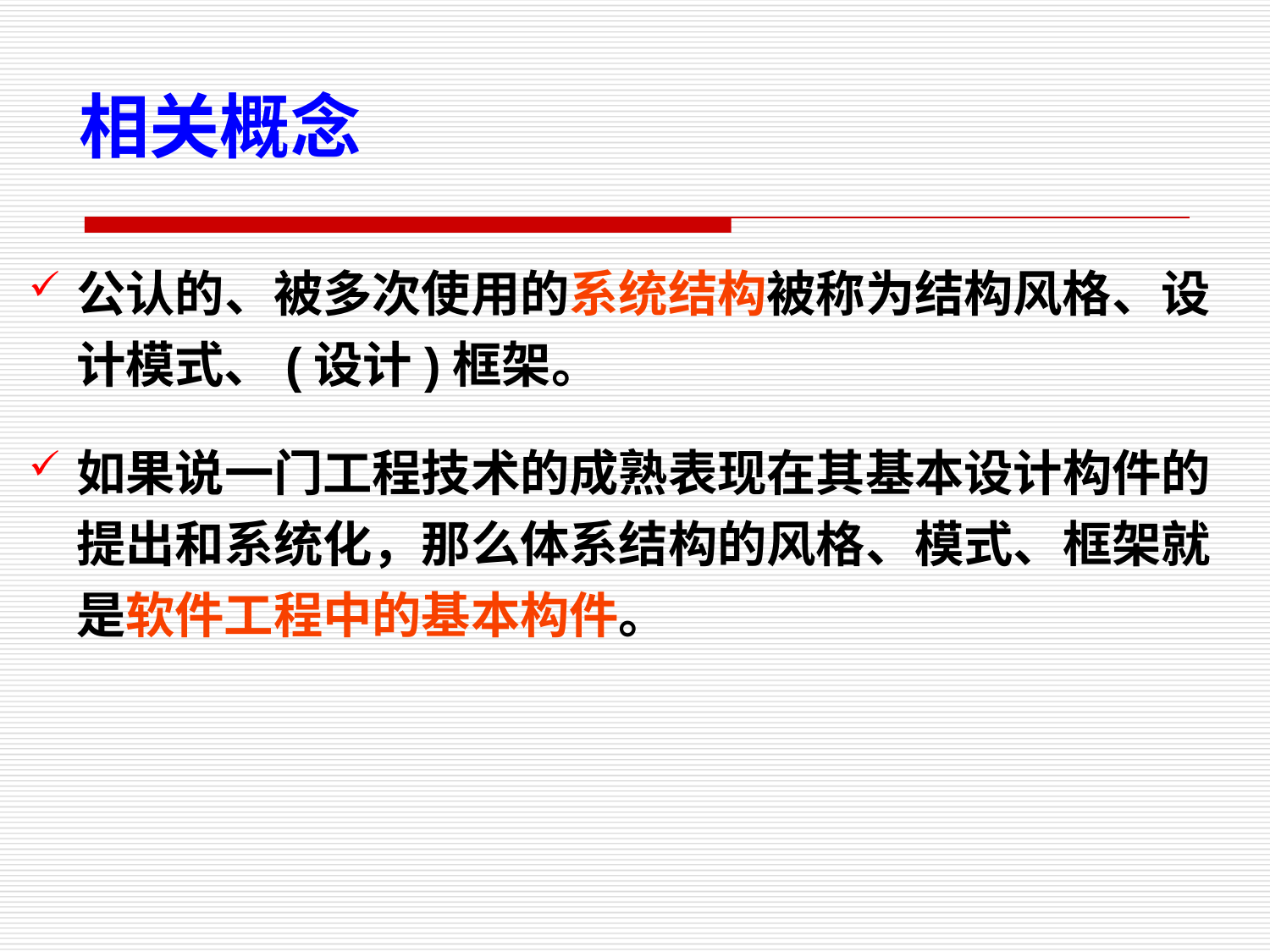

相关概念
公认的、被多次使用的系统结构被称为结构风格、设计模式、(设计)框架。
如果说一门工程技术的成熟表现在其基本设计构件的提出和系统化，那么体系结构的风格、模式、框架就是软件工程中的基本构件。